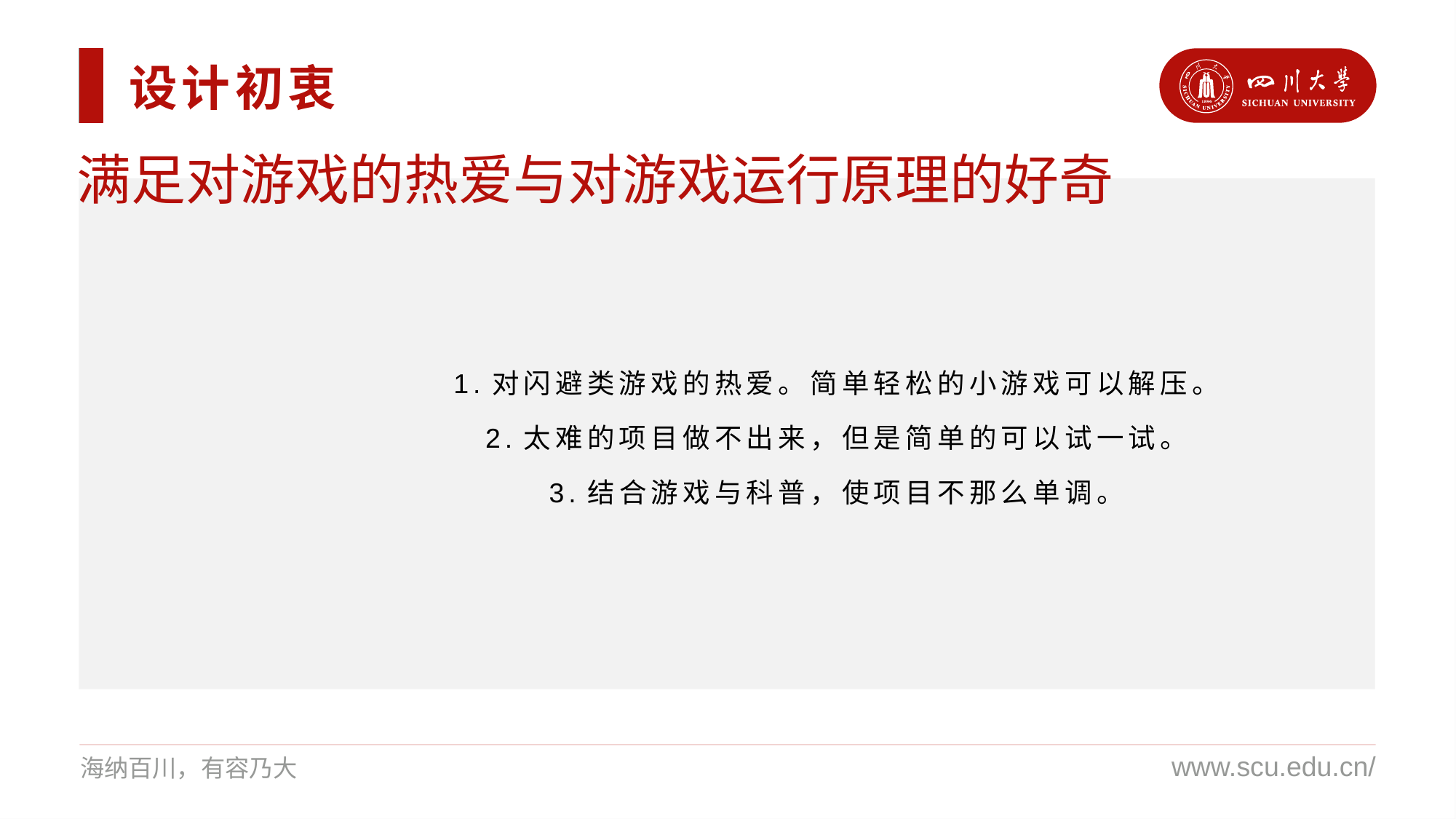

设计初衷
满足对游戏的热爱与对游戏运行原理的好奇

1.对闪避类游戏的热爱。简单轻松的小游戏可以解压。
2.太难的项目做不出来，但是简单的可以试一试。
3.结合游戏与科普，使项目不那么单调。